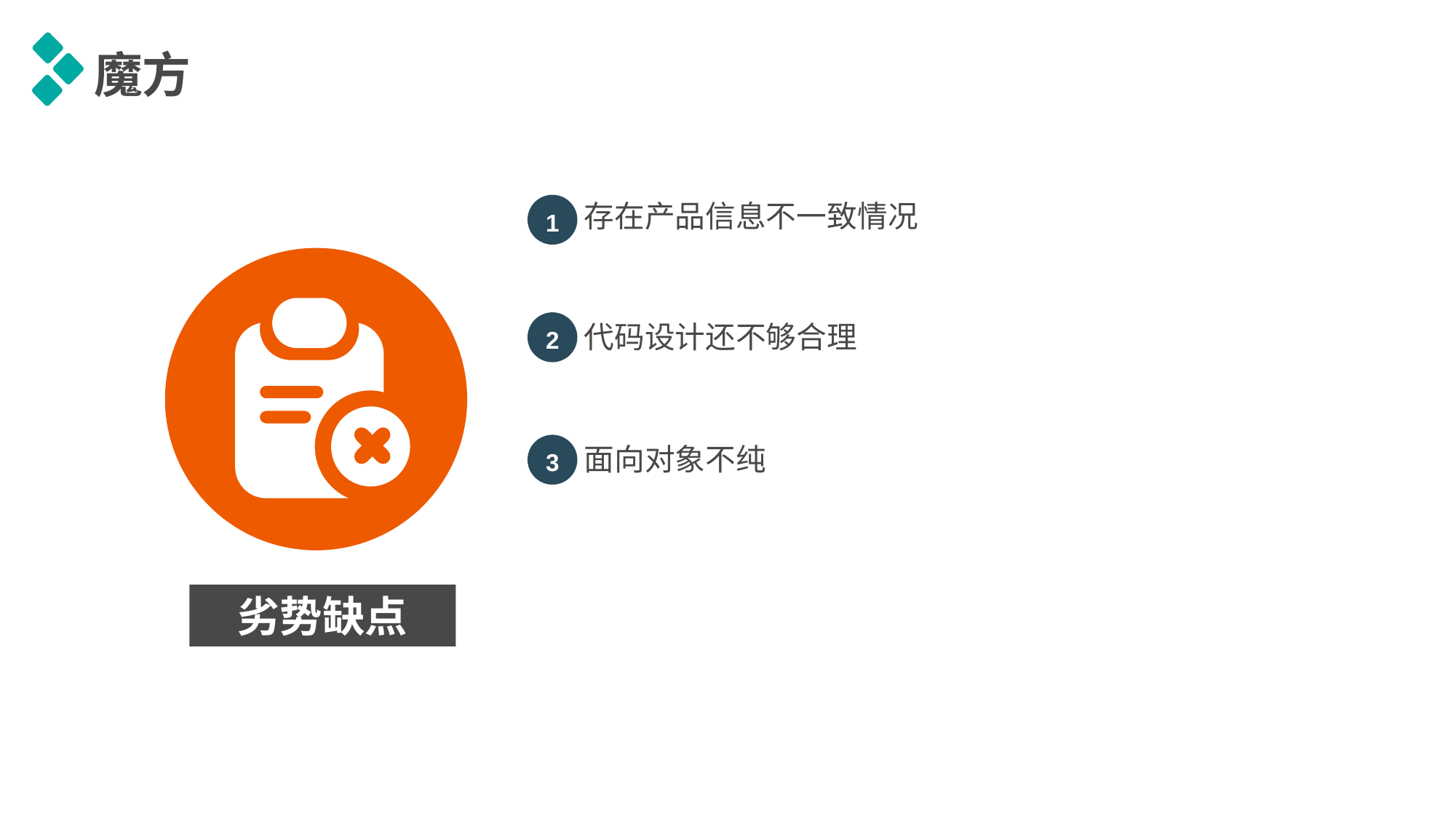

魔方

存在产品信息不一致情况
1

代码设计还不够合理
2
3
面向对象不纯
劣势缺点